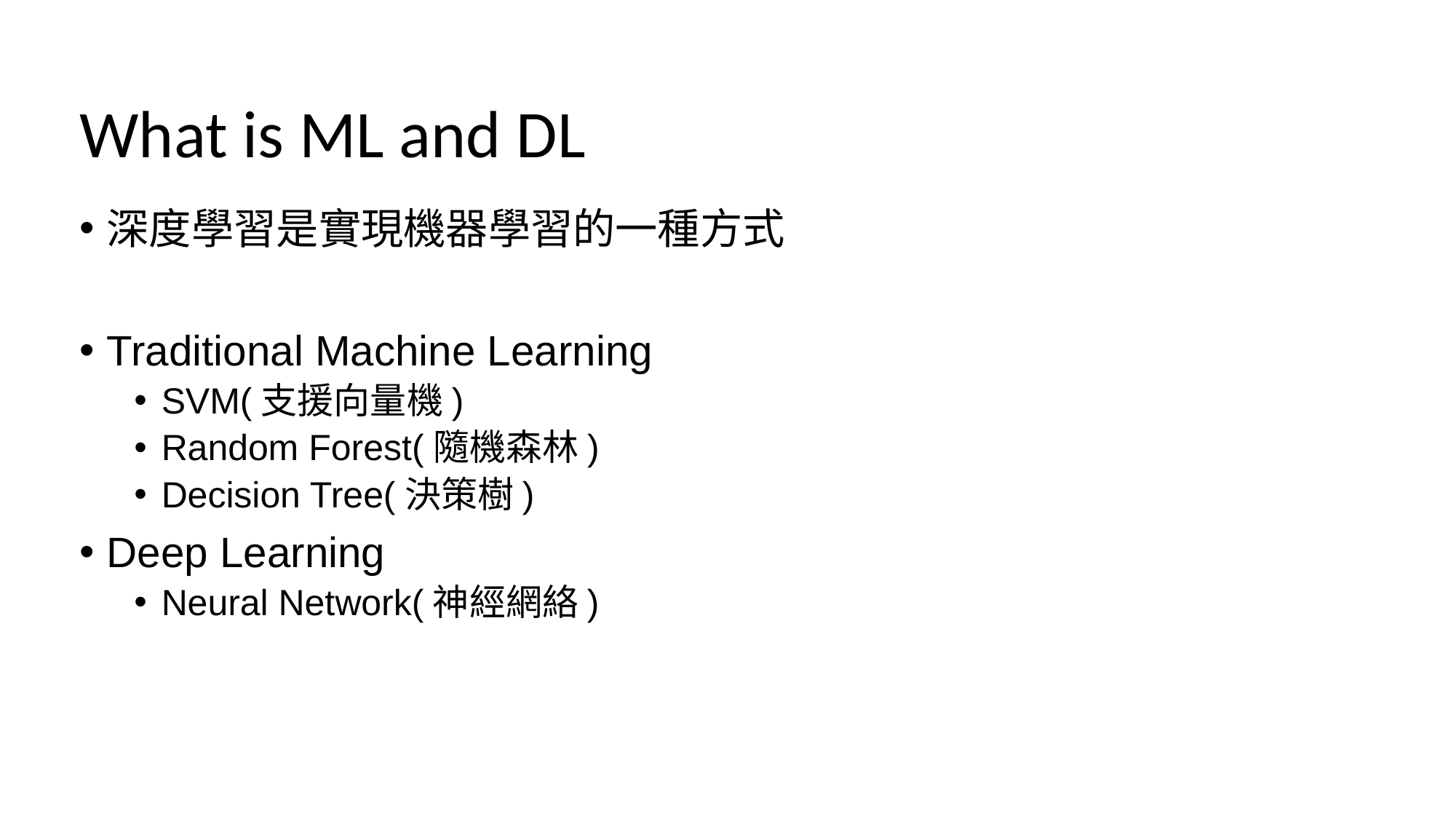

# What is ML and DL
深度學習是實現機器學習的一種方式

Traditional Machine Learning
SVM(支援向量機)
Random Forest(隨機森林)
Decision Tree(決策樹)
Deep Learning
Neural Network(神經網絡)